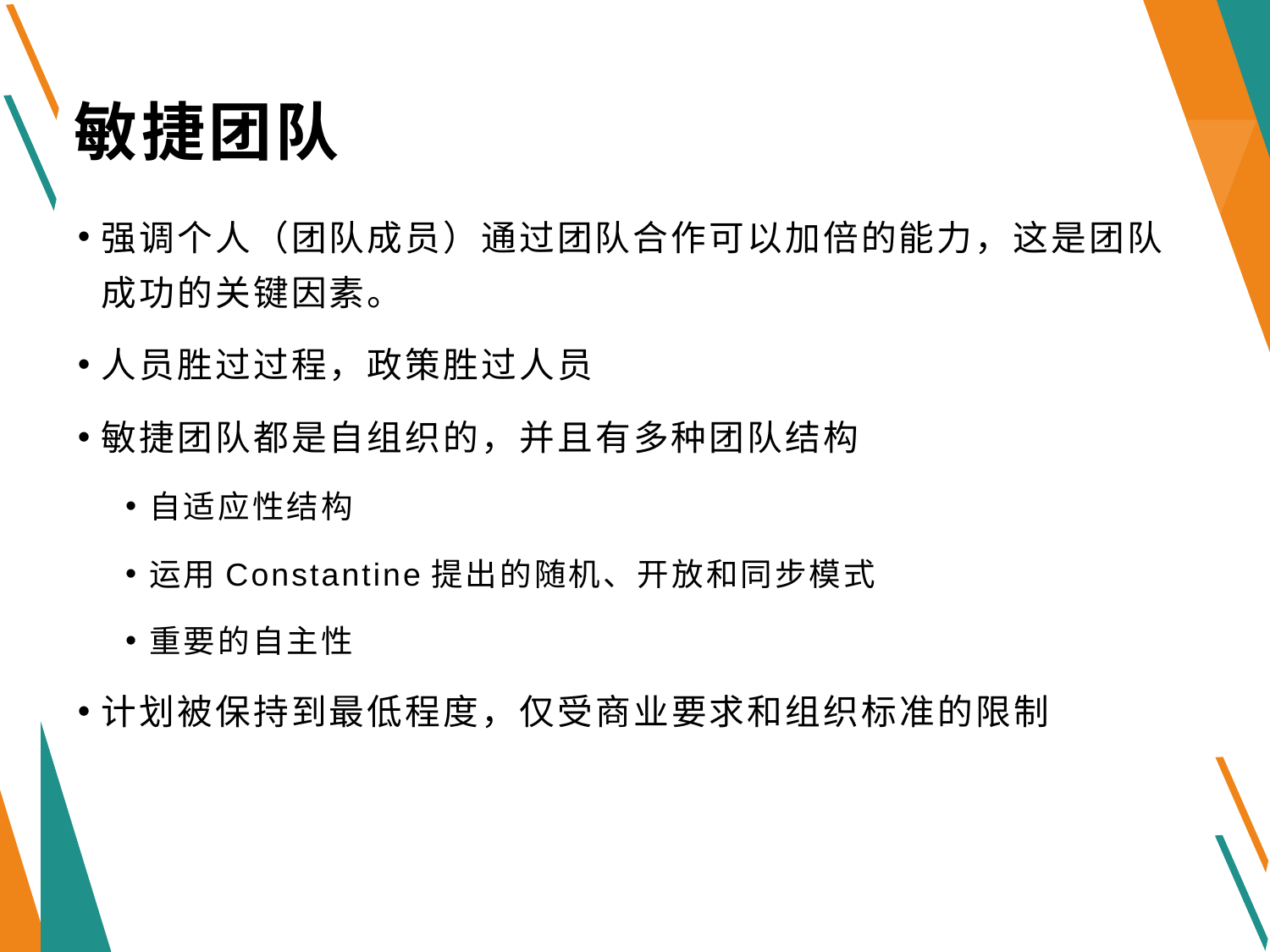

# 敏捷团队
强调个人（团队成员）通过团队合作可以加倍的能力，这是团队成功的关键因素。
人员胜过过程，政策胜过人员
敏捷团队都是自组织的，并且有多种团队结构
自适应性结构
运用Constantine提出的随机、开放和同步模式
重要的自主性
计划被保持到最低程度，仅受商业要求和组织标准的限制

9